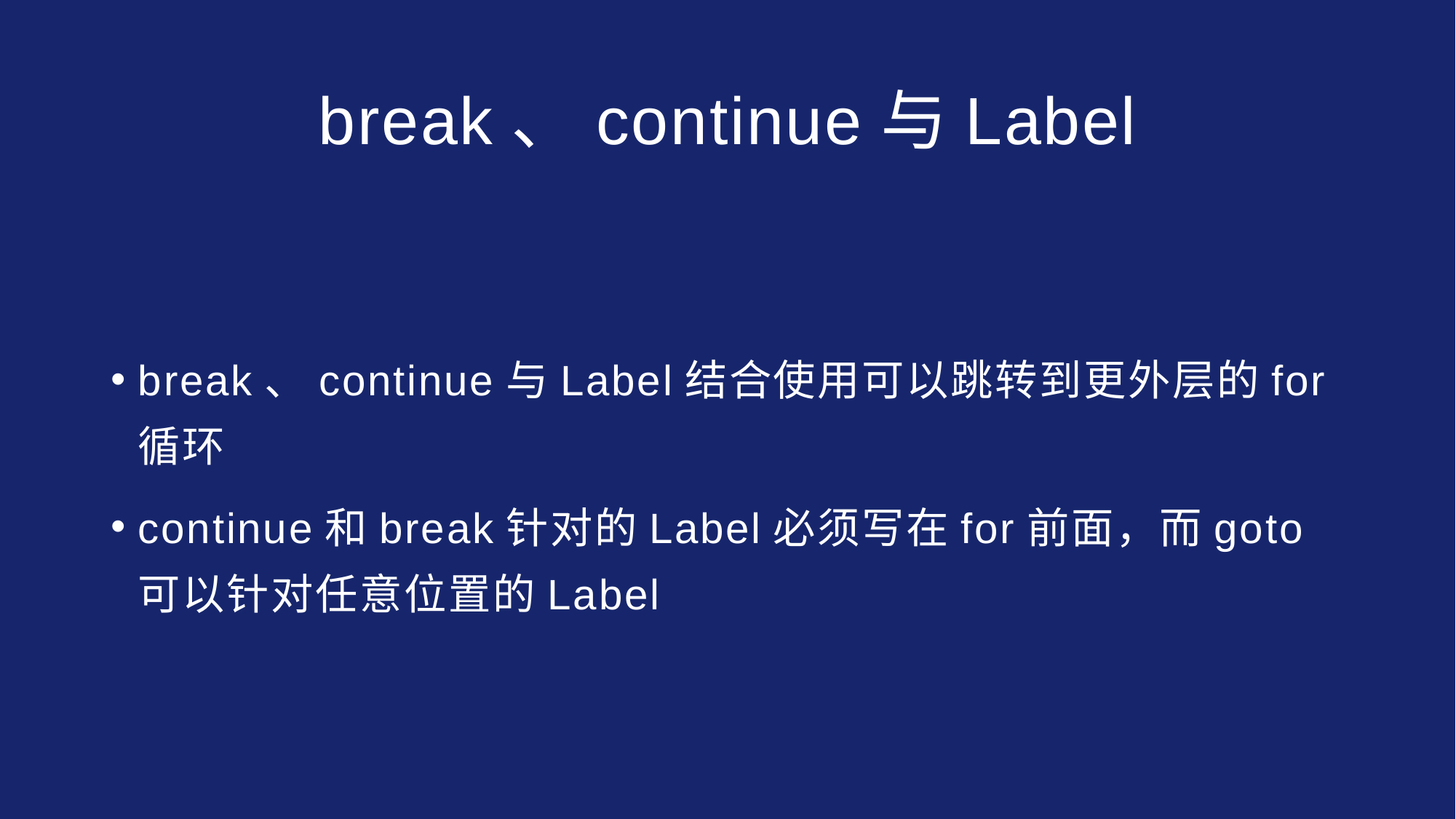

# break、continue与Label
break、continue与Label结合使用可以跳转到更外层的for循环
continue和break针对的Label必须写在for前面，而goto可以针对任意位置的Label